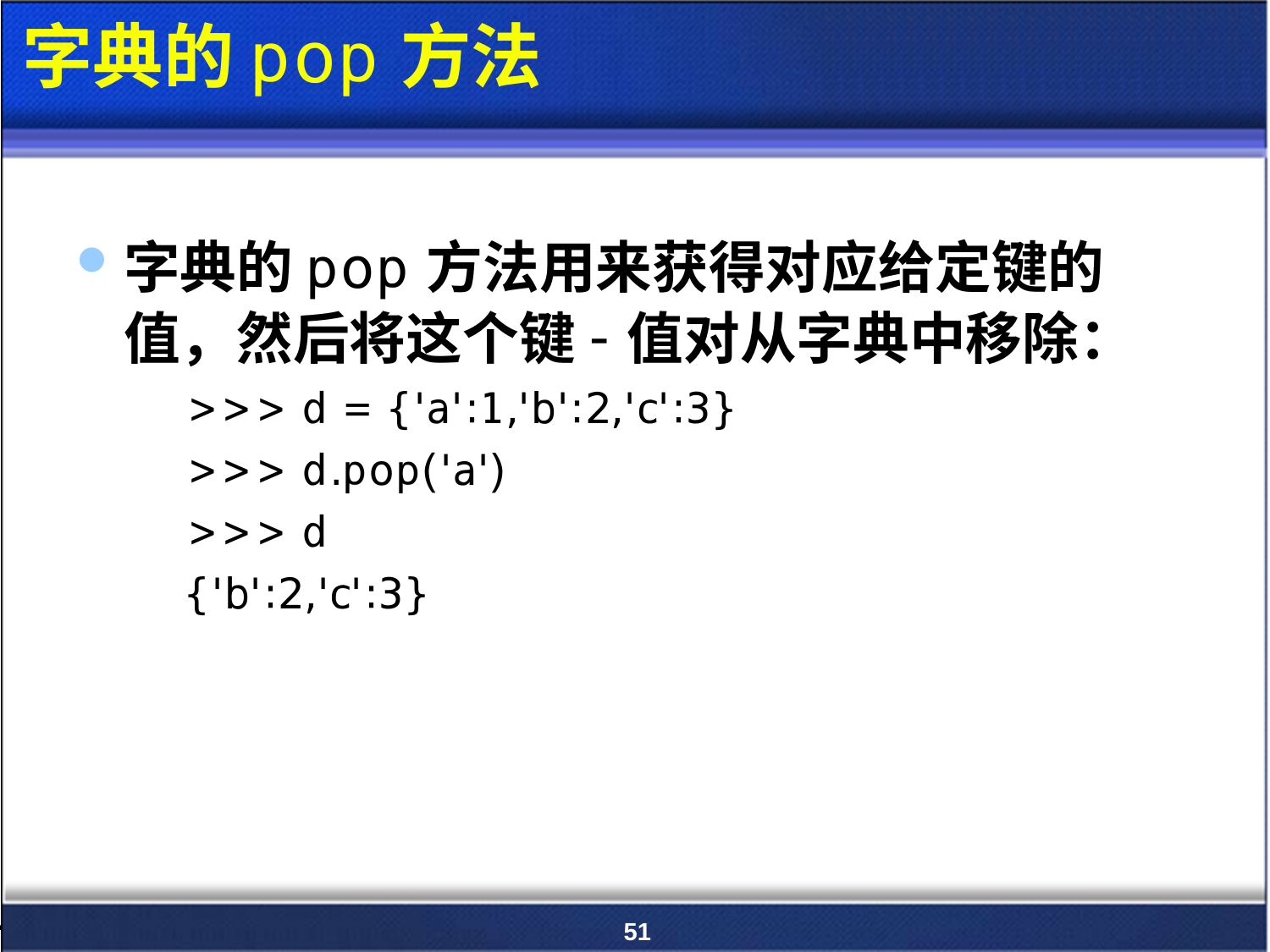

# 字典的pop方法
字典的pop方法用来获得对应给定键的值，然后将这个键-值对从字典中移除：
>>> d = {'a':1,'b':2,'c':3}
>>> d.pop('a')
>>> d
{'b':2,'c':3}

51